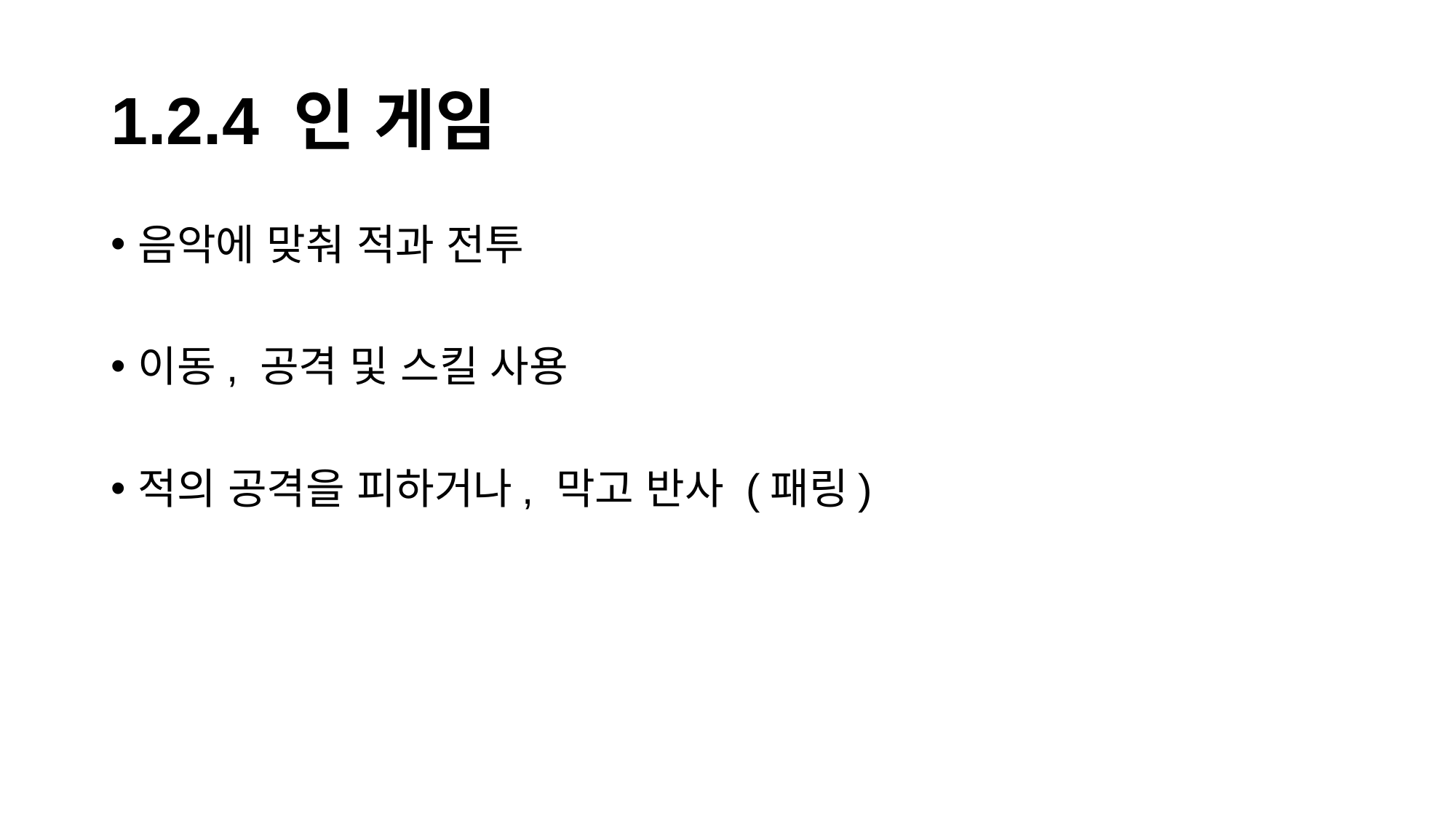

# 1.2.4 인 게임
음악에 맞춰 적과 전투

이동, 공격 및 스킬 사용

적의 공격을 피하거나, 막고 반사 (패링)